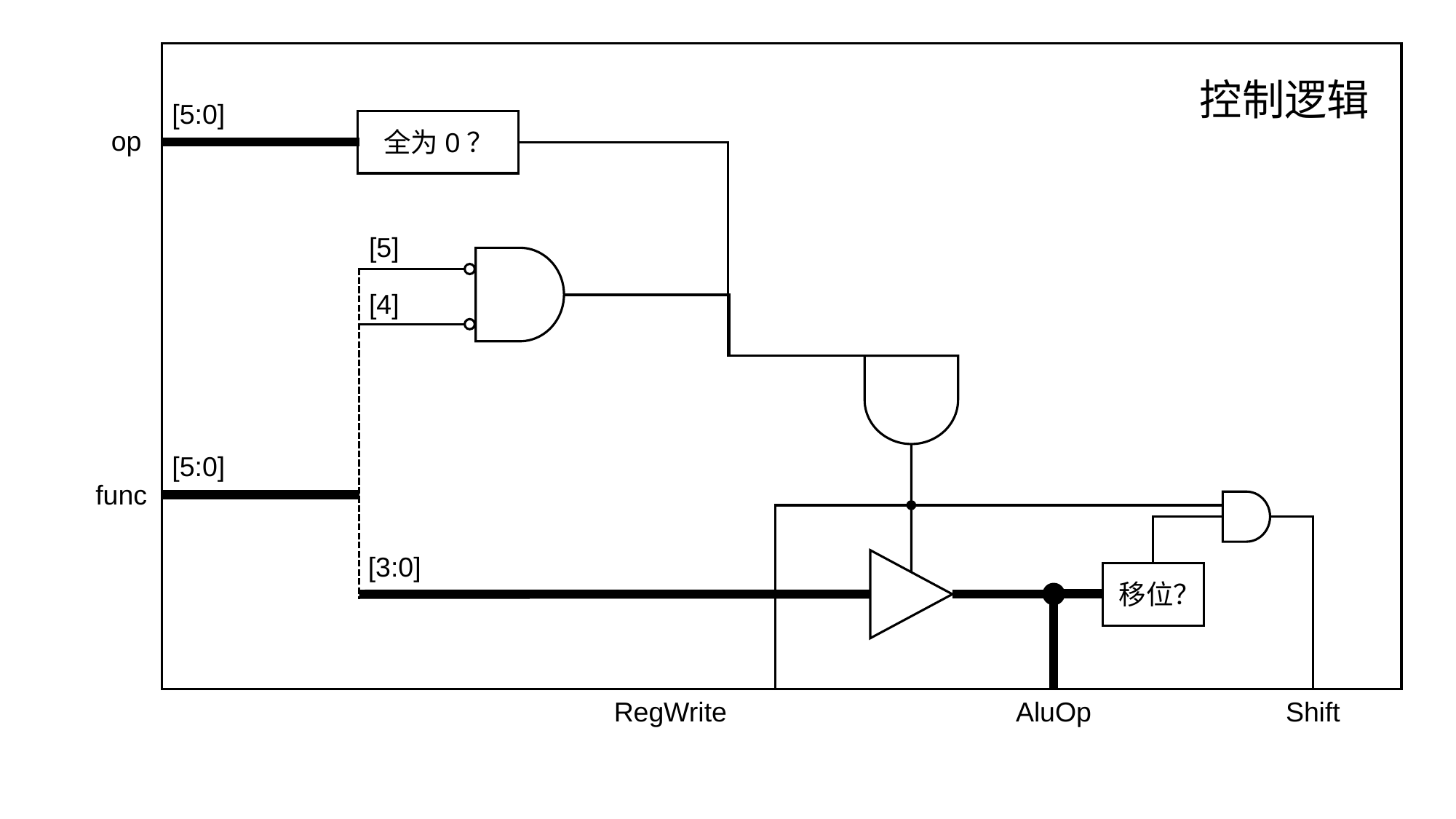

控制逻辑
[5:0]

op
全为0？
[5]

[4]

[5:0]
func

[3:0]

移位？

RegWrite
AluOp
Shift